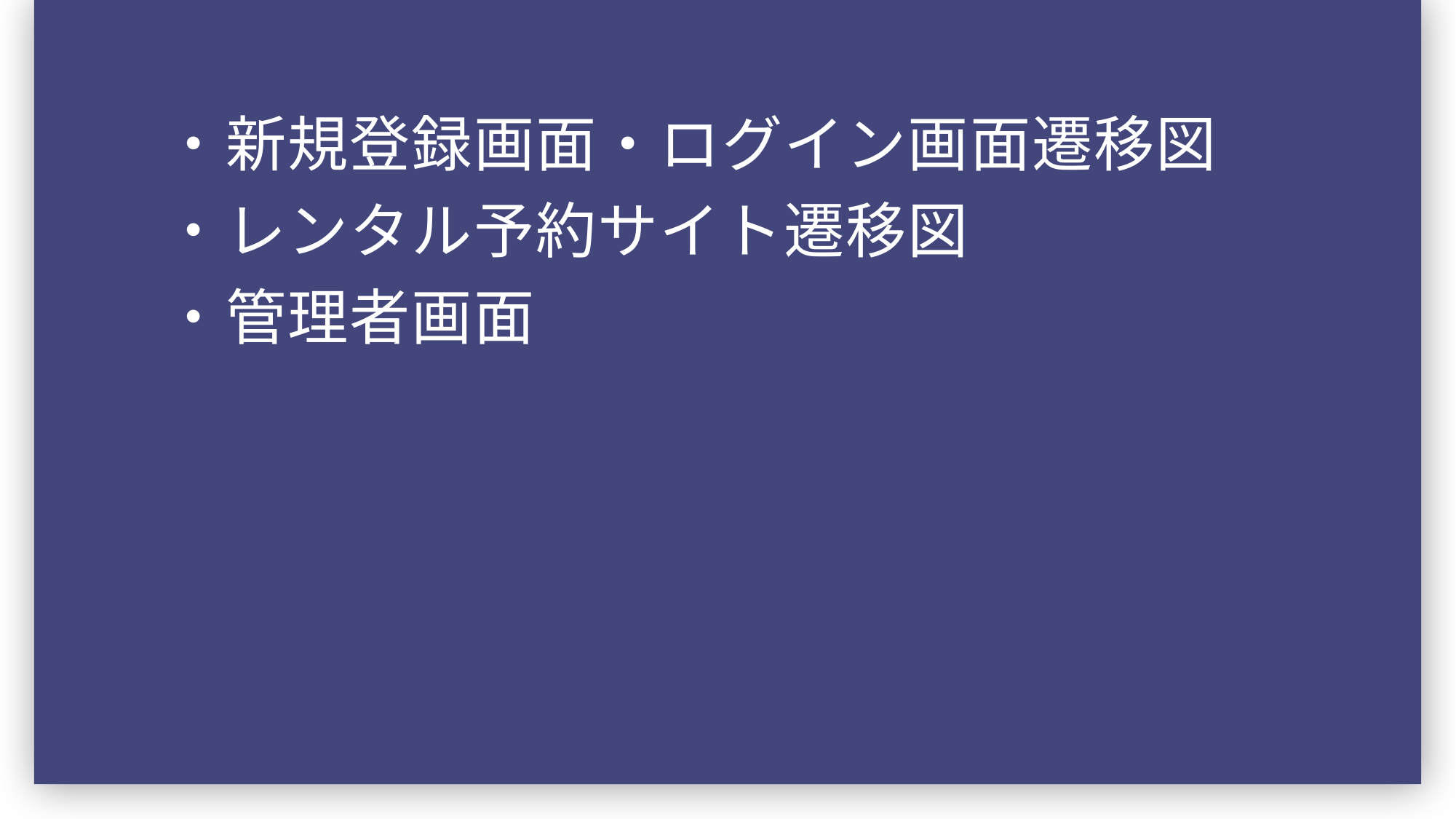

・新規登録画面・ログイン画面遷移図
　　・レンタル予約サイト遷移図
　　・管理者画面

    Carrental ポートフォリオリンク用.pptx